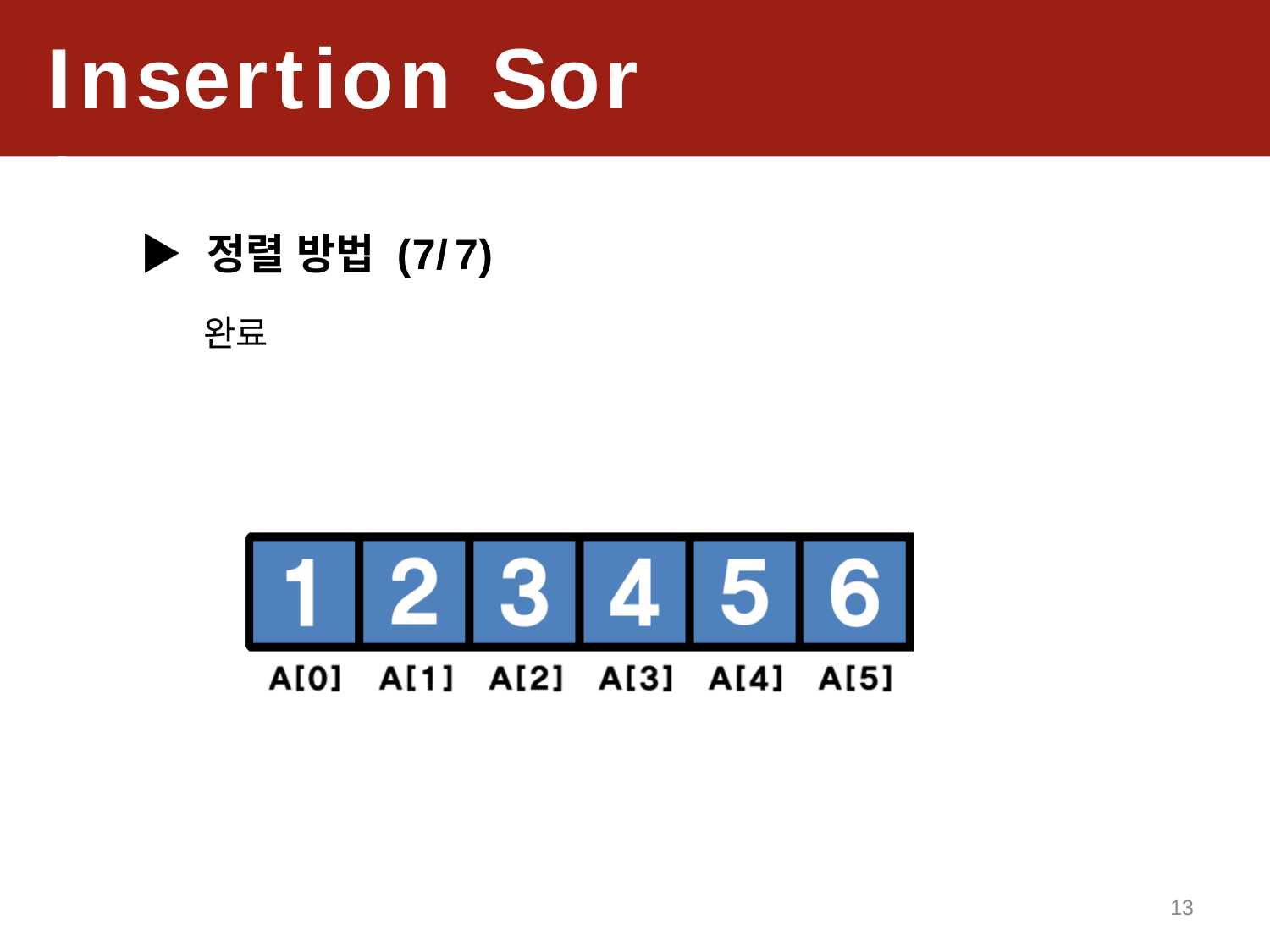

Insertion	Sor t
▶ 정렬 방법 (7/7)

완료

13